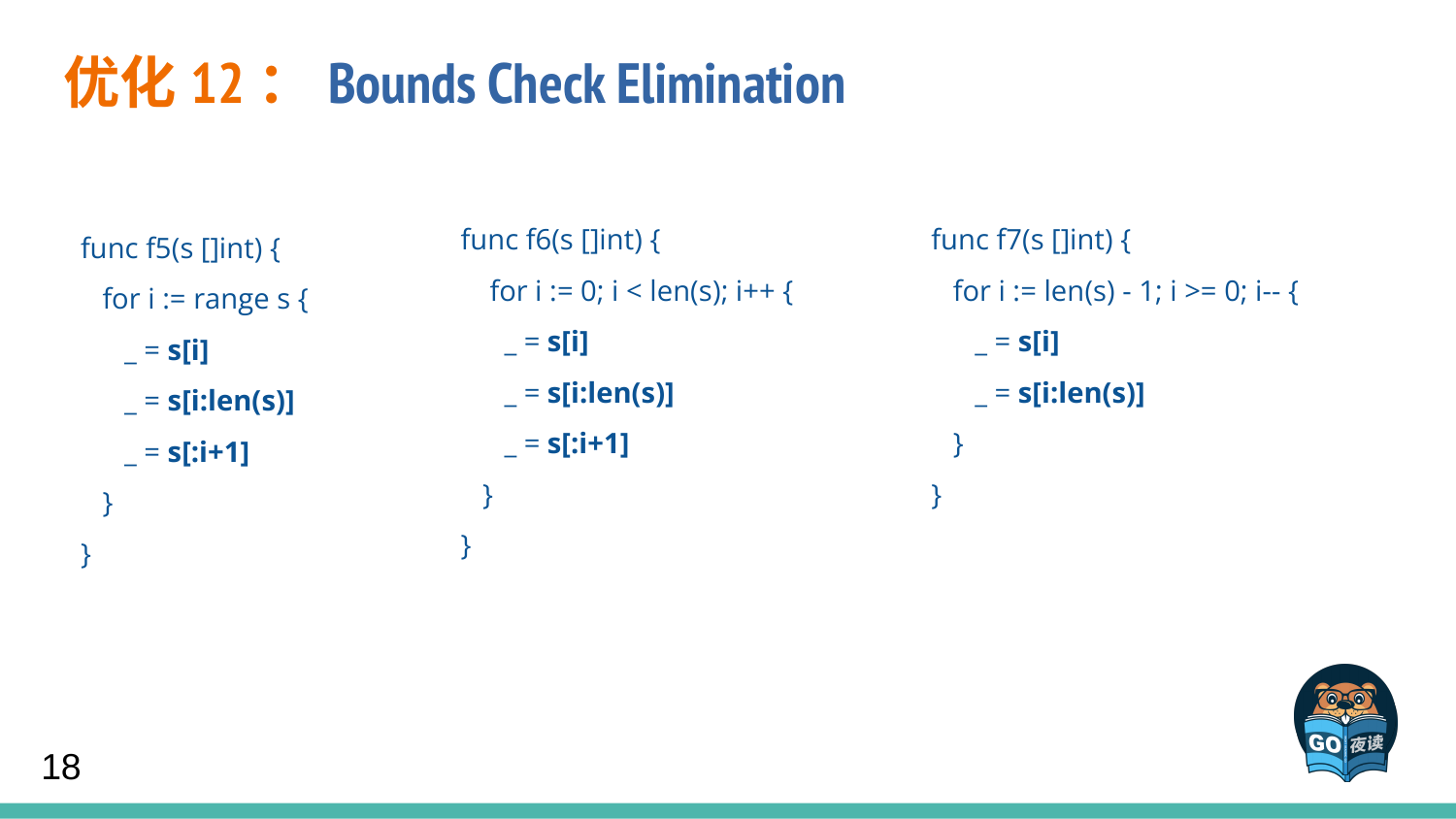

优化12：Bounds Check Elimination
func f6(s []int) {
    for i := 0; i < len(s); i++ {
      _ = s[i]
      _ = s[i:len(s)]
      _ = s[:i+1]
   }
}

func f7(s []int) {
   for i := len(s) - 1; i >= 0; i-- {
      _ = s[i]
      _ = s[i:len(s)]
   }
}

func f5(s []int) {
   for i := range s {
      _ = s[i]
      _ = s[i:len(s)]
      _ = s[:i+1]
   }
}

18